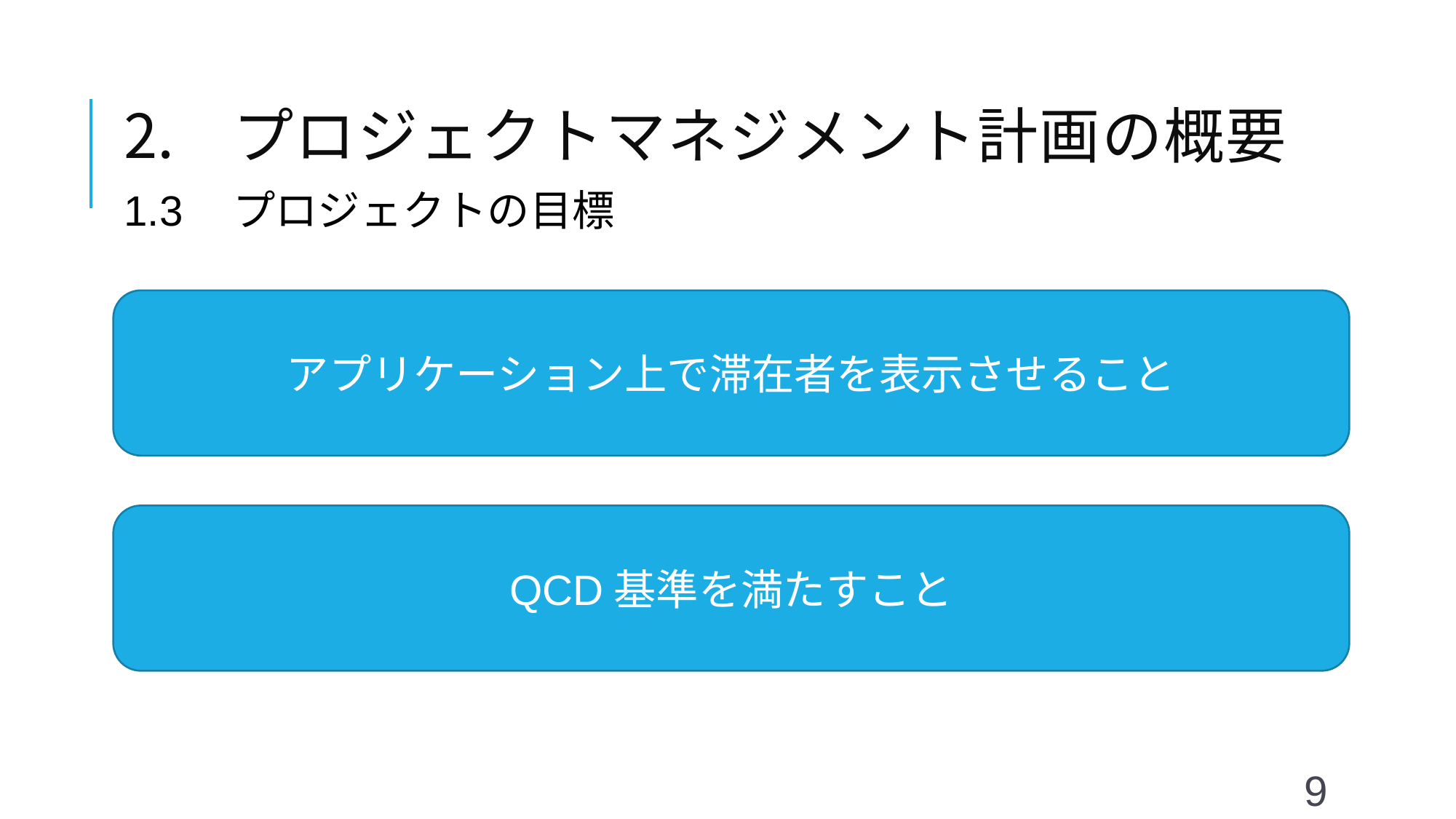

プロジェクトマネジメント計画の概要
1.3	プロジェクトの目標
アプリケーション上で滞在者を表示させること
QCD基準を満たすこと
9